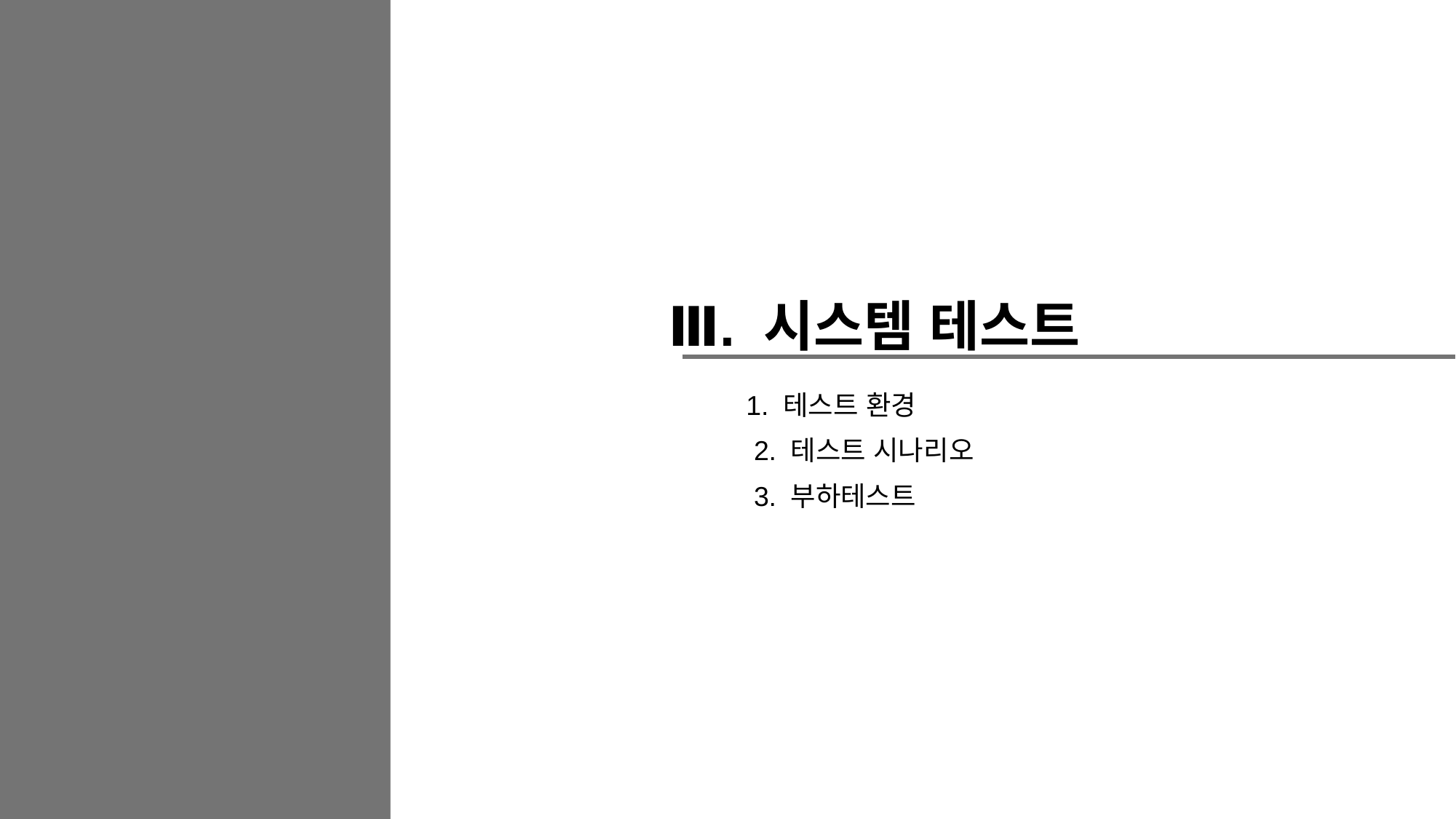

# Ⅲ. 시스템 테스트
 1. 테스트 환경
  2. 테스트 시나리오
  3. 부하테스트